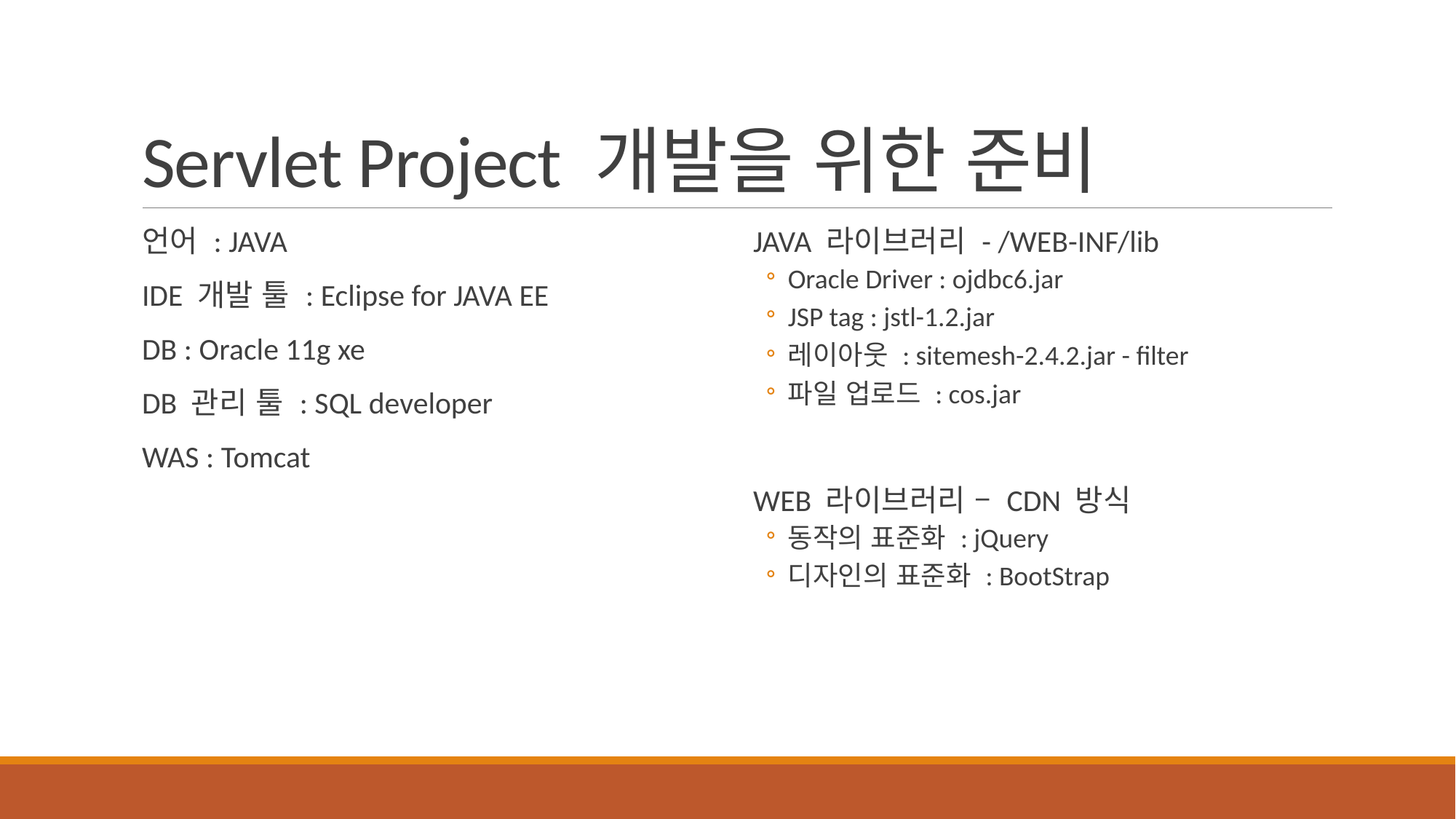

# Servlet Project 개발을 위한 준비
언어 : JAVA
IDE 개발 툴 : Eclipse for JAVA EE
DB : Oracle 11g xe
DB 관리 툴 : SQL developer
WAS : Tomcat
JAVA 라이브러리 - /WEB-INF/lib
Oracle Driver : ojdbc6.jar
JSP tag : jstl-1.2.jar
레이아웃 : sitemesh-2.4.2.jar - filter
파일 업로드 : cos.jar

WEB 라이브러리 – CDN 방식
동작의 표준화 : jQuery
디자인의 표준화 : BootStrap